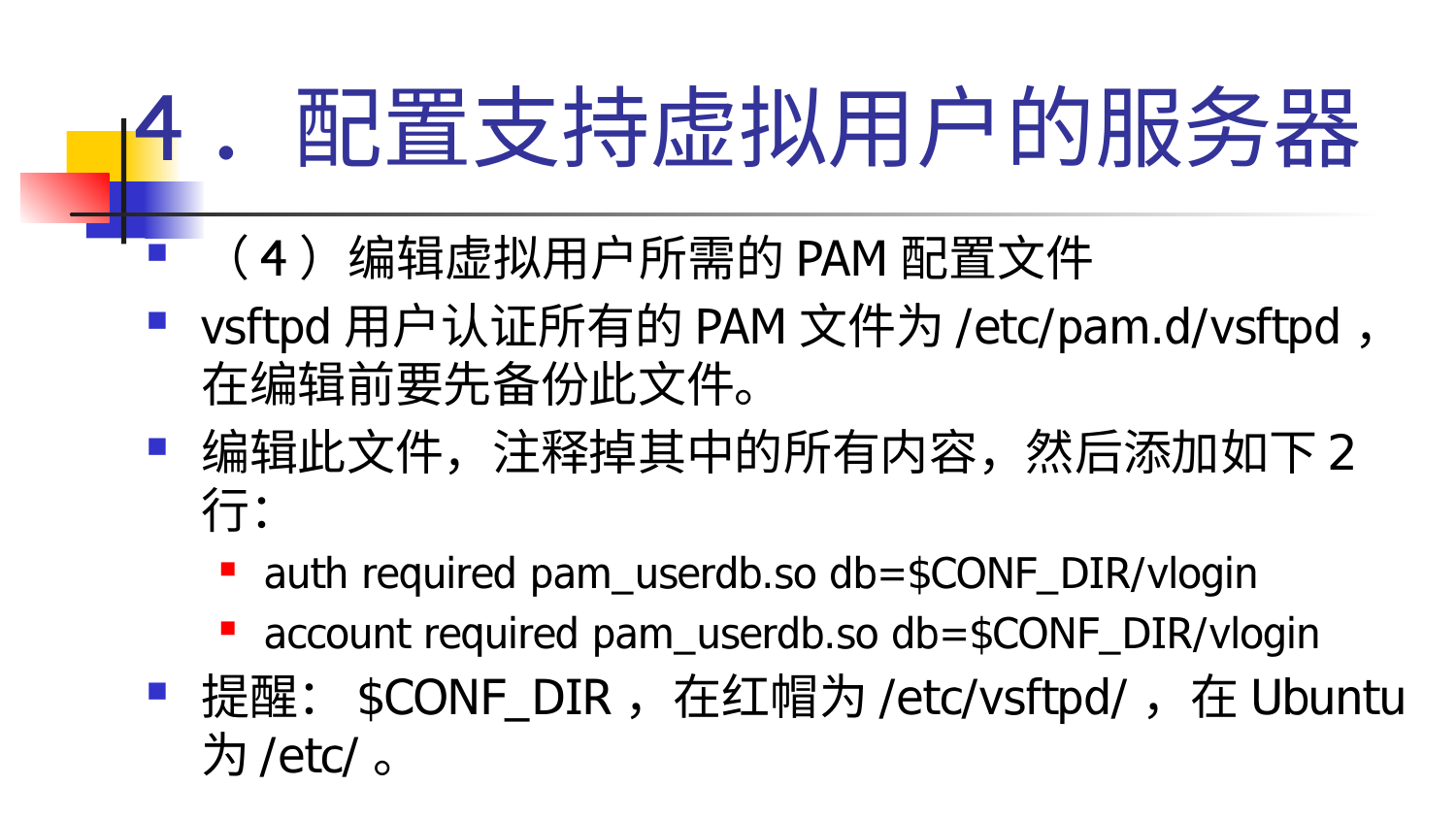

# 4．配置支持虚拟用户的服务器
（4）编辑虚拟用户所需的PAM配置文件
vsftpd用户认证所有的PAM文件为/etc/pam.d/vsftpd，在编辑前要先备份此文件。
编辑此文件，注释掉其中的所有内容，然后添加如下2行：
auth required pam_userdb.so db=$CONF_DIR/vlogin
account required pam_userdb.so db=$CONF_DIR/vlogin
提醒：$CONF_DIR，在红帽为/etc/vsftpd/，在Ubuntu为/etc/。